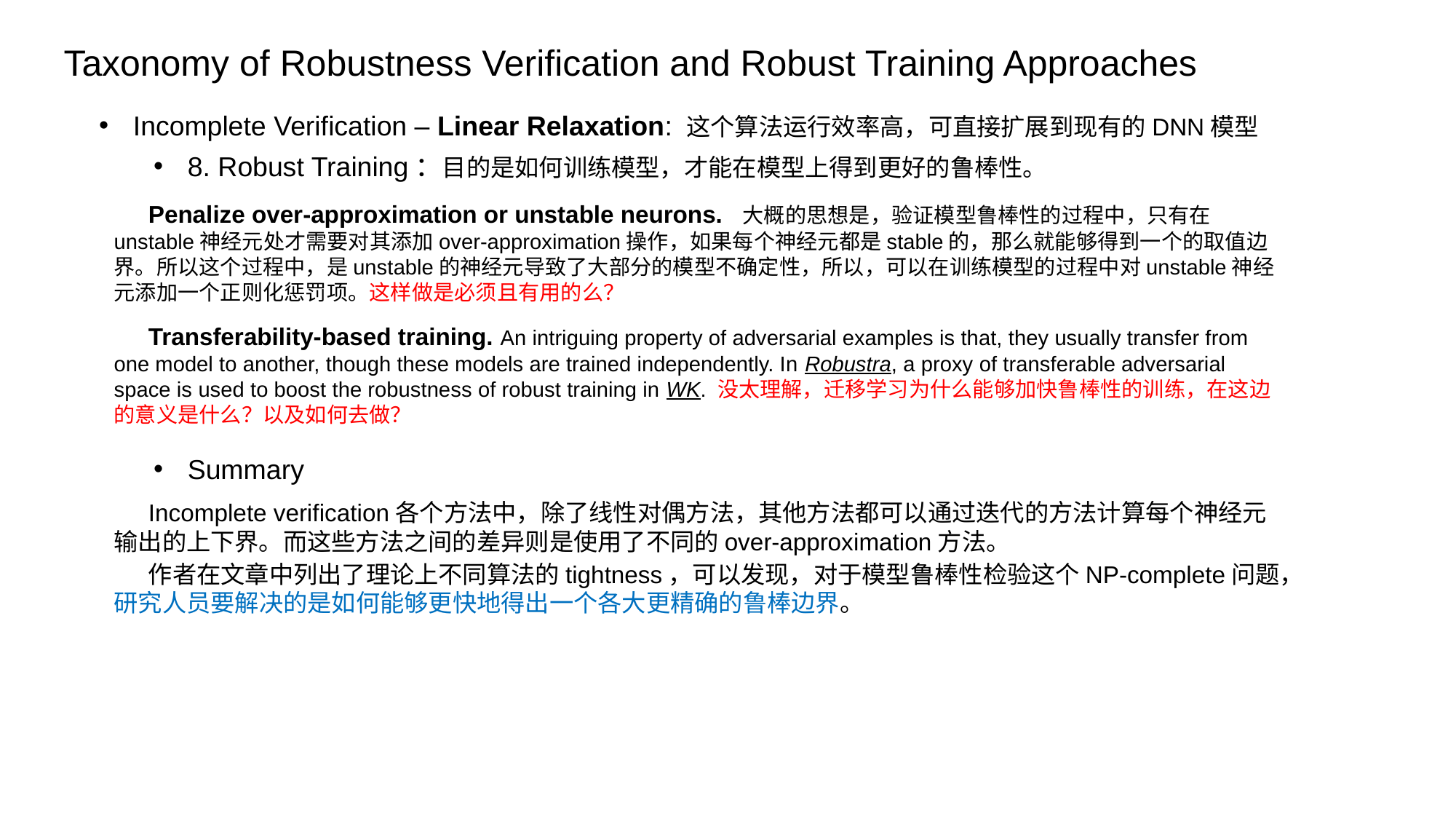

Taxonomy of Robustness Verification and Robust Training Approaches
Incomplete Verification – Linear Relaxation: 这个算法运行效率高，可直接扩展到现有的DNN模型
8. Robust Training：目的是如何训练模型，才能在模型上得到更好的鲁棒性。
Penalize over-approximation or unstable neurons.  大概的思想是，验证模型鲁棒性的过程中，只有在unstable神经元处才需要对其添加over-approximation操作，如果每个神经元都是stable的，那么就能够得到一个的取值边界。所以这个过程中，是unstable的神经元导致了大部分的模型不确定性，所以，可以在训练模型的过程中对unstable神经元添加一个正则化惩罚项。这样做是必须且有用的么？
Transferability-based training. An intriguing property of adversarial examples is that, they usually transfer from one model to another, though these models are trained independently. In Robustra, a proxy of transferable adversarial space is used to boost the robustness of robust training in WK. 没太理解，迁移学习为什么能够加快鲁棒性的训练，在这边的意义是什么？以及如何去做？
Summary
Incomplete verification各个方法中，除了线性对偶方法，其他方法都可以通过迭代的方法计算每个神经元输出的上下界。而这些方法之间的差异则是使用了不同的over-approximation方法。
作者在文章中列出了理论上不同算法的tightness，可以发现，对于模型鲁棒性检验这个NP-complete问题，研究人员要解决的是如何能够更快地得出一个各大更精确的鲁棒边界。